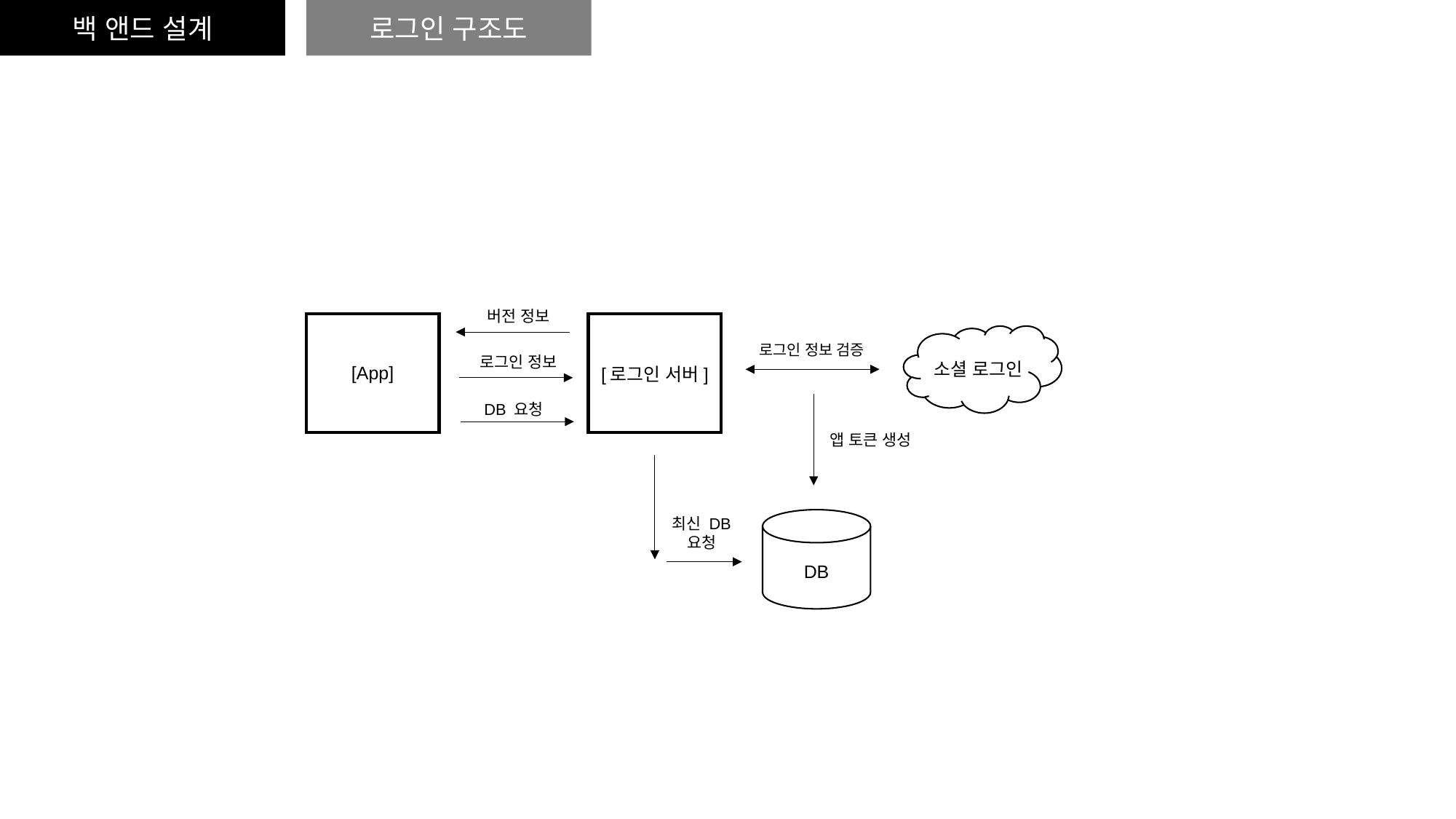

백 앤드 설계
로그인 구조도
버전 정보

로그인 정보 검증
로그인 정보
소셜 로그인
[App]
[로그인 서버]
DB 요청
앱 토큰 생성
최신 DB
요청

DB